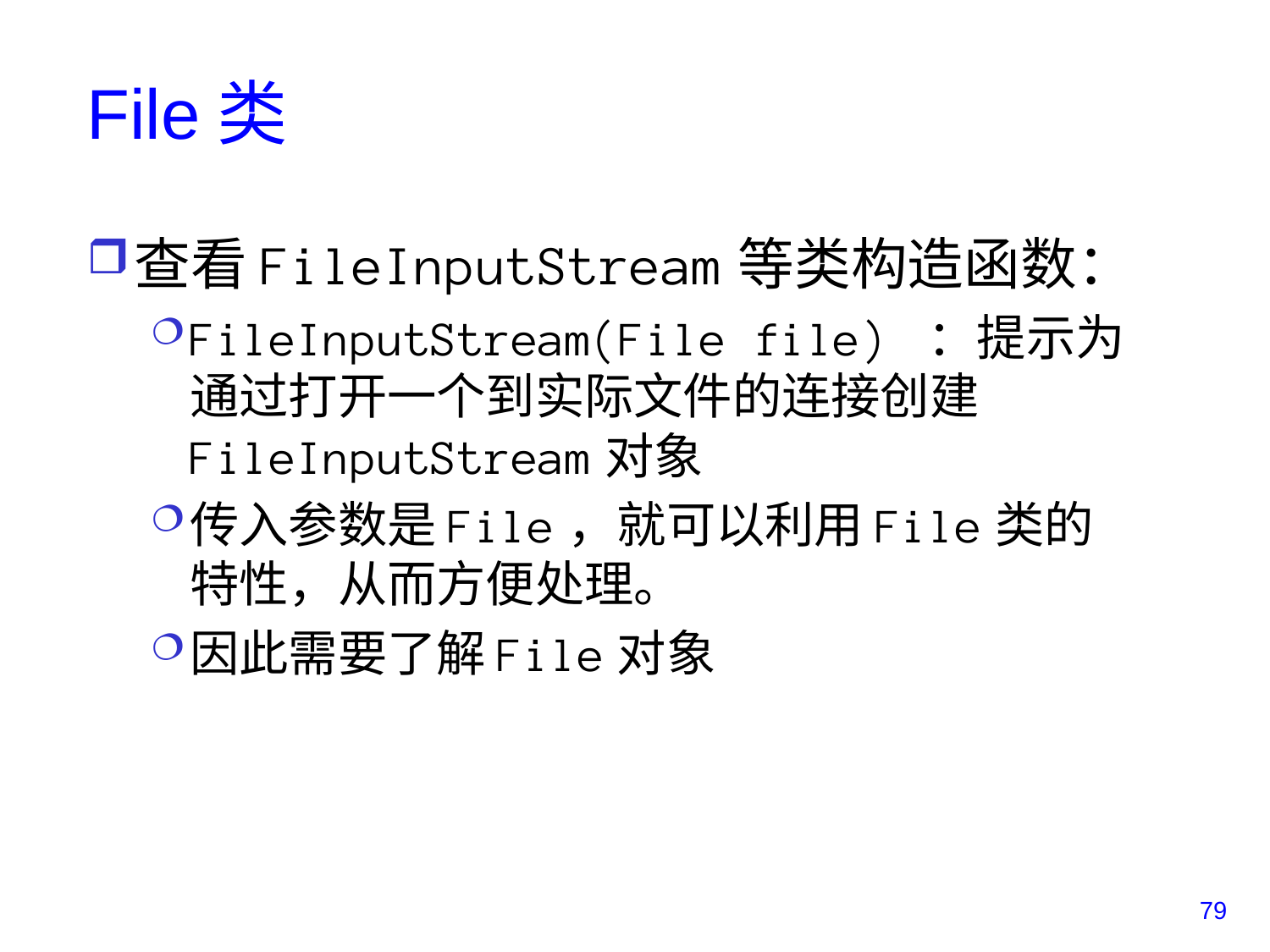

# File类
查看FileInputStream等类构造函数：
FileInputStream(File file) ：提示为通过打开一个到实际文件的连接创建FileInputStream对象
传入参数是File，就可以利用File类的特性，从而方便处理。
因此需要了解File对象
79